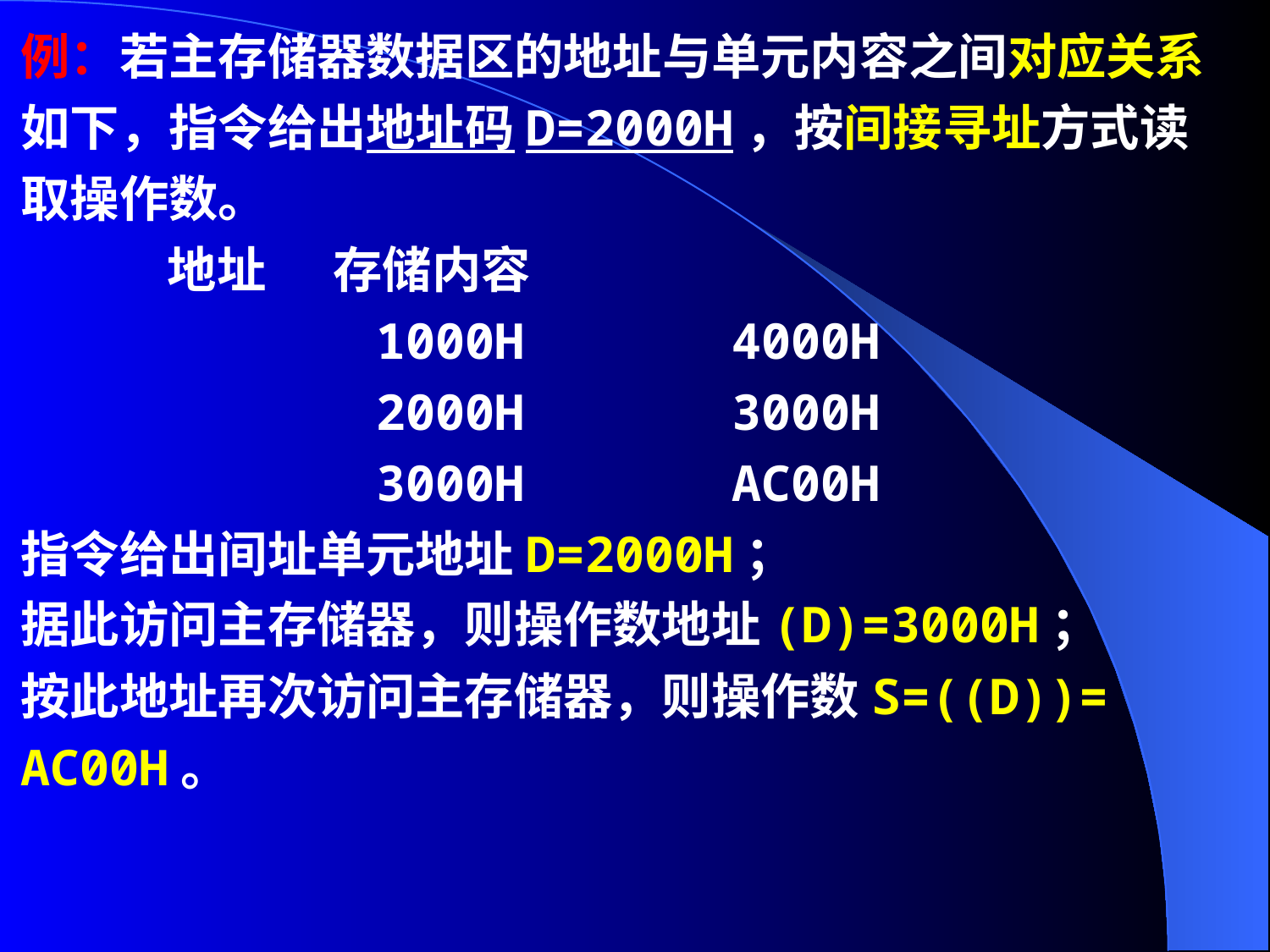

例：若主存储器数据区的地址与单元内容之间对应关系如下，指令给出地址码D=2000H，按间接寻址方式读取操作数。
            地址      存储内容
            1000H       4000H
            2000H       3000H
            3000H       AC00H
指令给出间址单元地址D=2000H；
据此访问主存储器，则操作数地址(D)=3000H；
按此地址再次访问主存储器，则操作数S=((D))= AC00H。